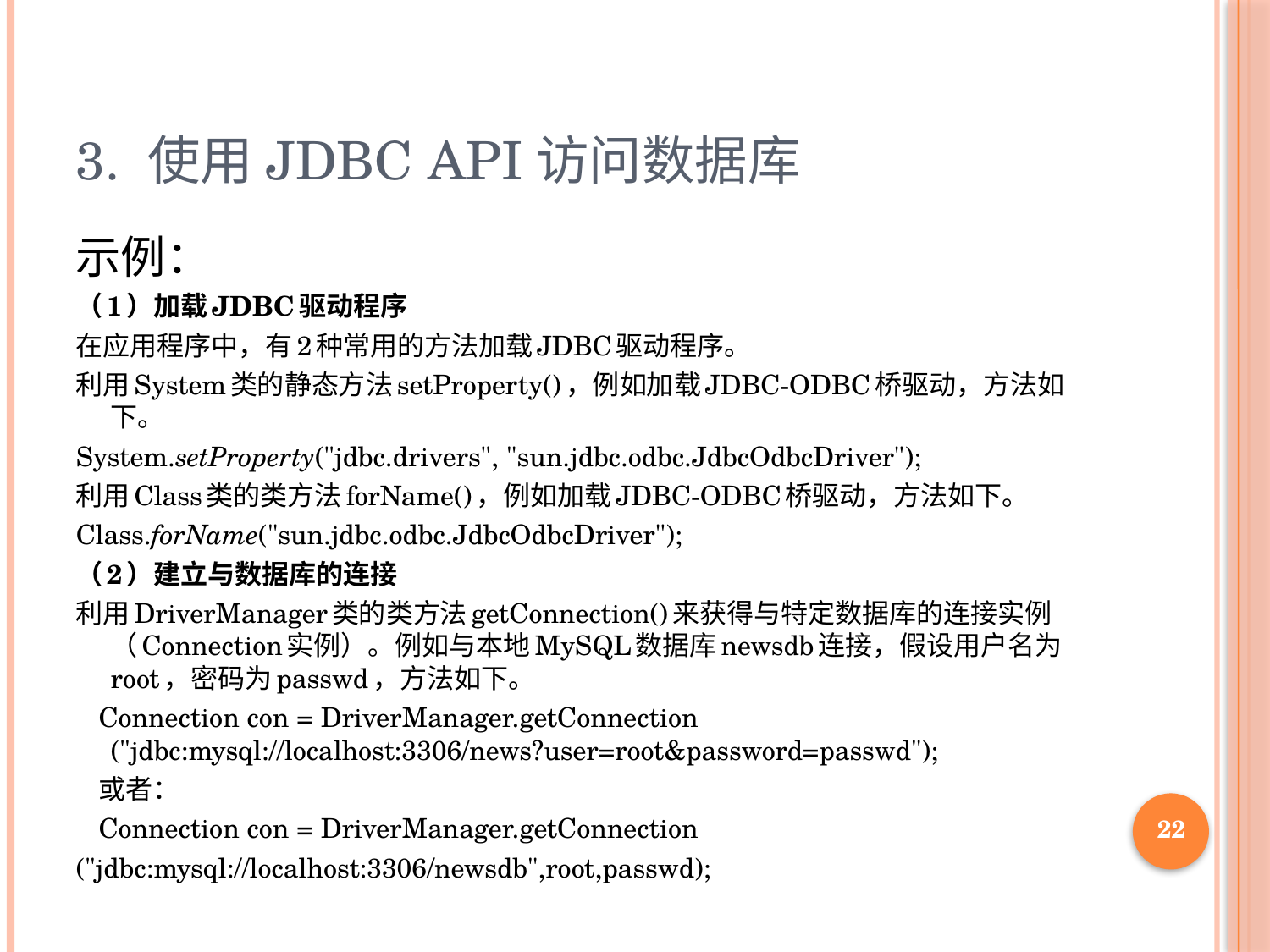

# 3. 使用JDBC API访问数据库
示例：
（1）加载JDBC驱动程序
在应用程序中，有2种常用的方法加载JDBC驱动程序。
利用System类的静态方法setProperty()，例如加载JDBC-ODBC桥驱动，方法如下。
System.setProperty("jdbc.drivers", "sun.jdbc.odbc.JdbcOdbcDriver");
利用Class类的类方法forName()，例如加载JDBC-ODBC桥驱动，方法如下。
Class.forName("sun.jdbc.odbc.JdbcOdbcDriver");
（2）建立与数据库的连接
利用DriverManager类的类方法getConnection()来获得与特定数据库的连接实例（Connection实例）。例如与本地MySQL数据库newsdb连接，假设用户名为root，密码为passwd，方法如下。
   Connection con = DriverManager.getConnection ("jdbc:mysql://localhost:3306/news?user=root&password=passwd");
   或者：
   Connection con = DriverManager.getConnection
("jdbc:mysql://localhost:3306/newsdb",root,passwd);

22